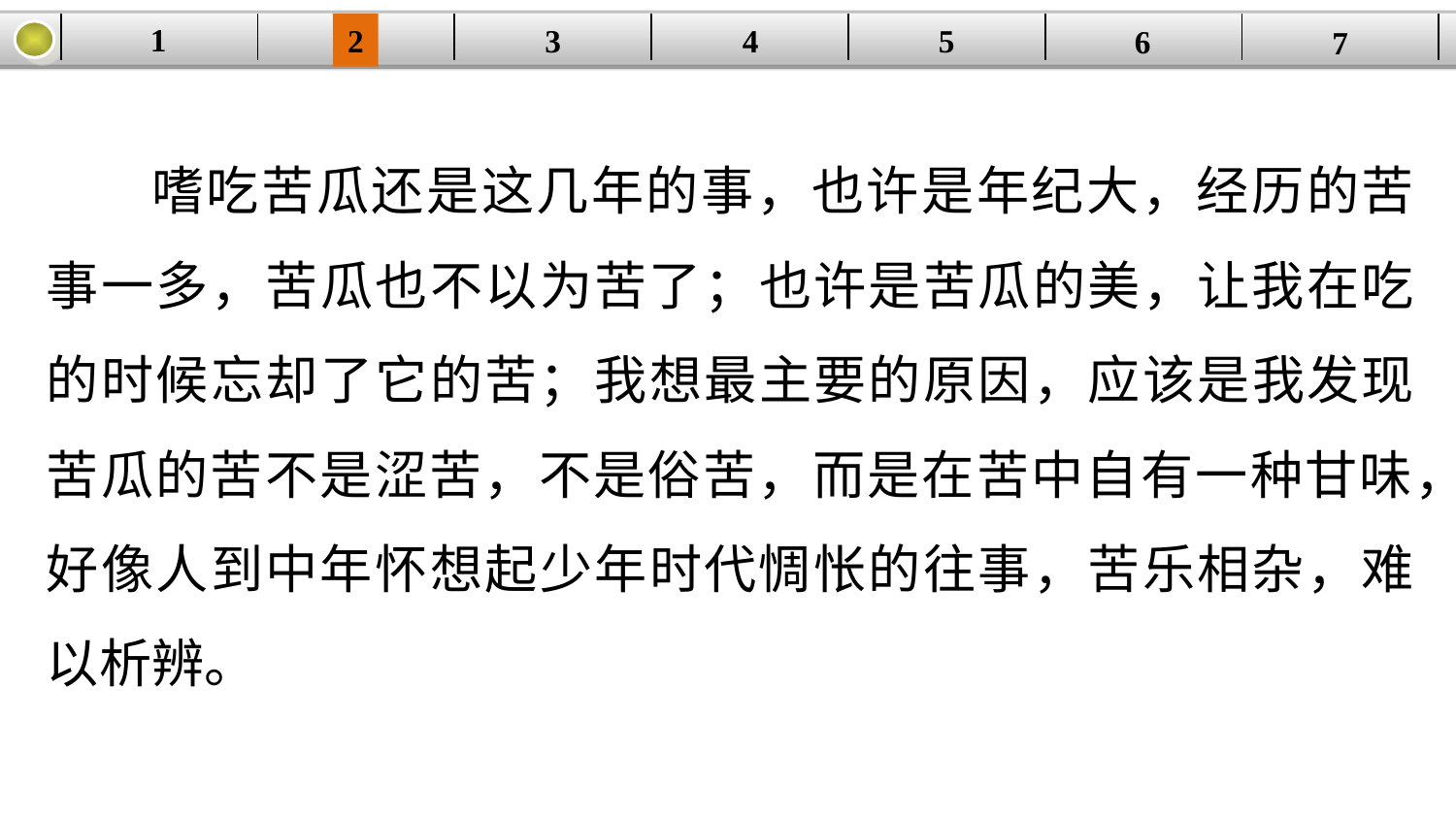

1
5
3
2
|  |  |  |  |  |  |  |
| --- | --- | --- | --- | --- | --- | --- |
4
6
7

嗜吃苦瓜还是这几年的事，也许是年纪大，经历的苦事一多，苦瓜也不以为苦了；也许是苦瓜的美，让我在吃的时候忘却了它的苦；我想最主要的原因，应该是我发现苦瓜的苦不是涩苦，不是俗苦，而是在苦中自有一种甘味，好像人到中年怀想起少年时代惆怅的往事，苦乐相杂，难以析辨。